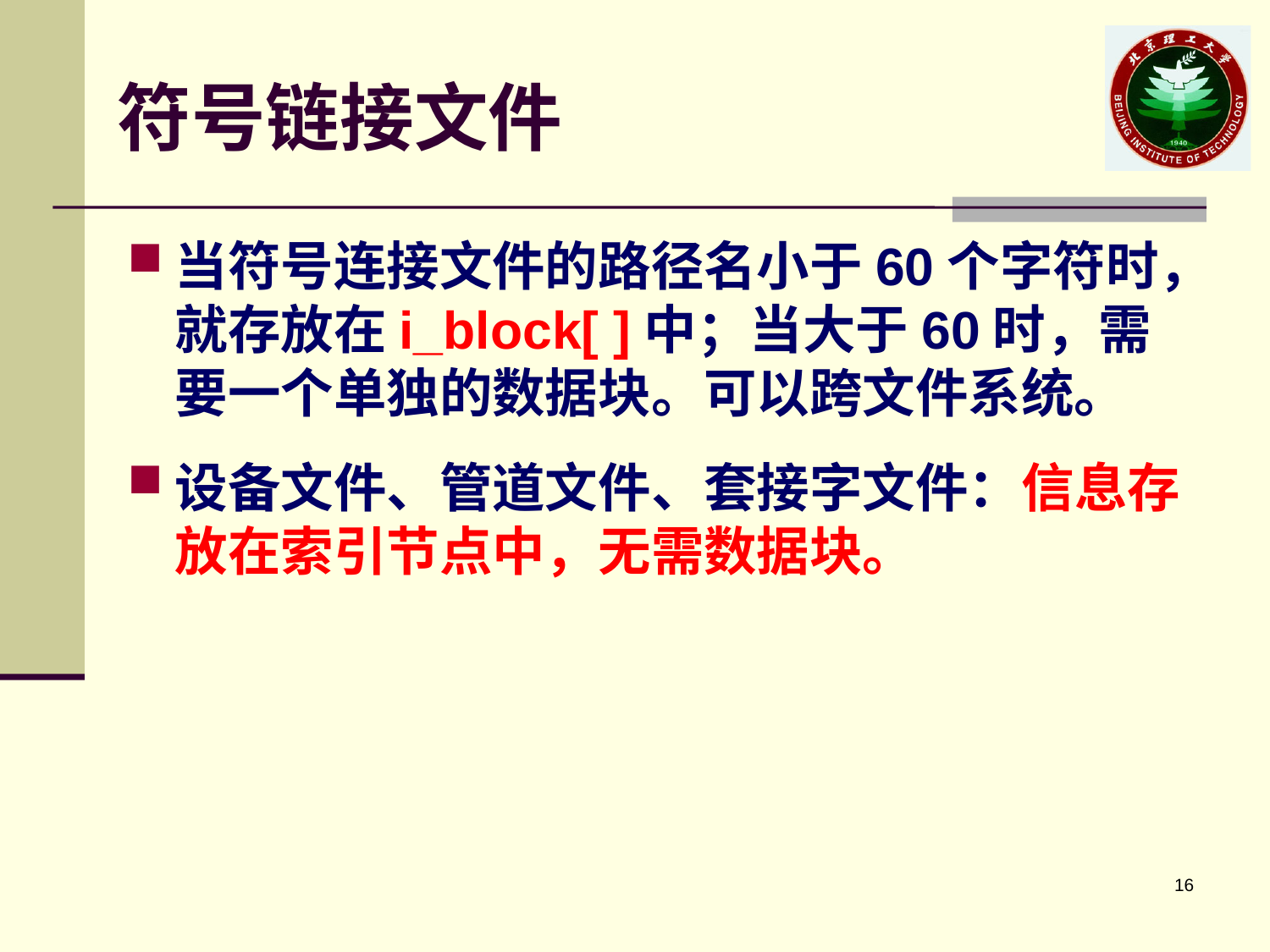

# 符号链接文件
当符号连接文件的路径名小于60个字符时，就存放在i_block[ ]中；当大于60时，需要一个单独的数据块。可以跨文件系统。
设备文件、管道文件、套接字文件：信息存放在索引节点中，无需数据块。
16